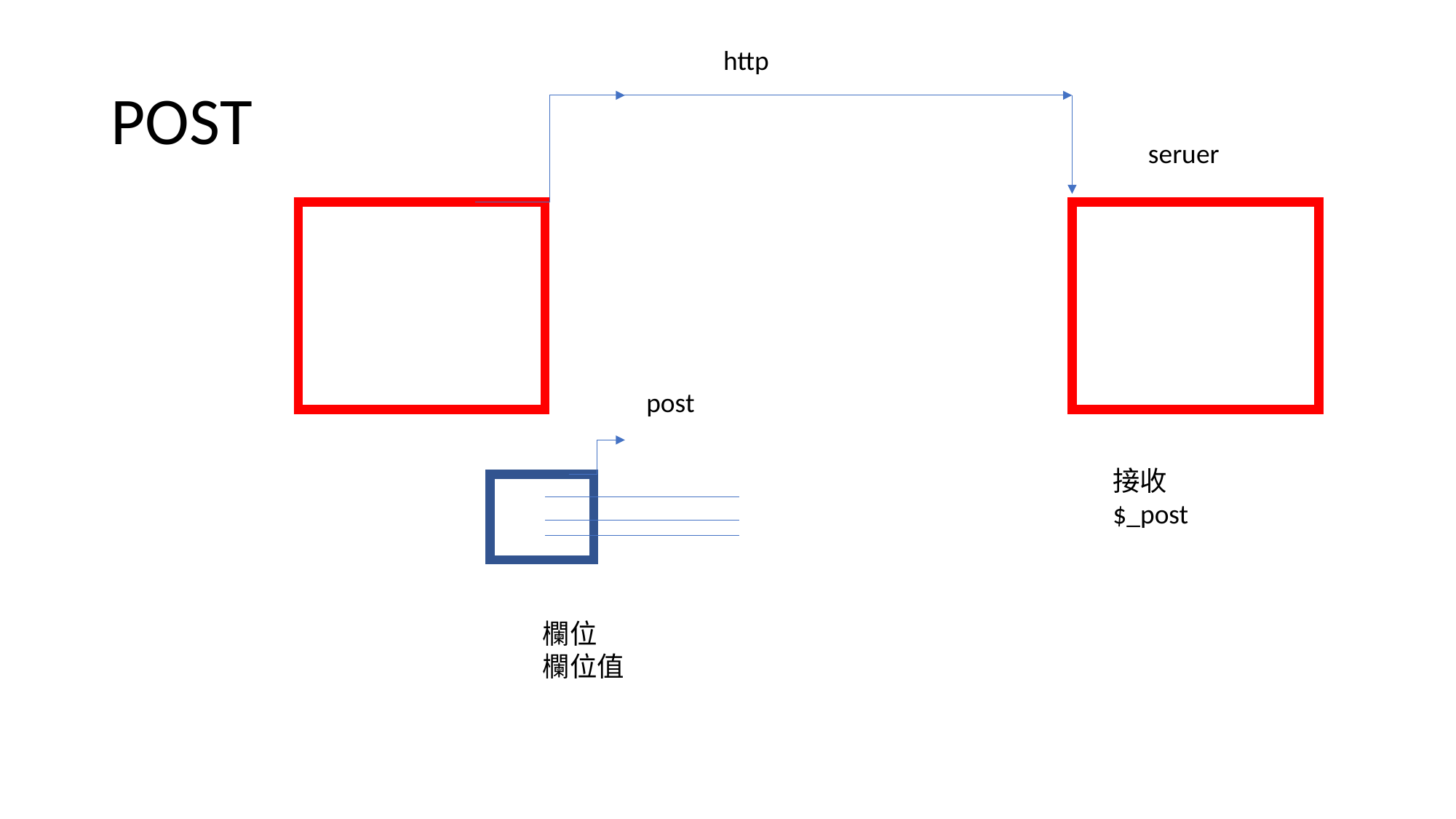

http
# POST
seruer

post
接收
$_post

欄位
欄位值